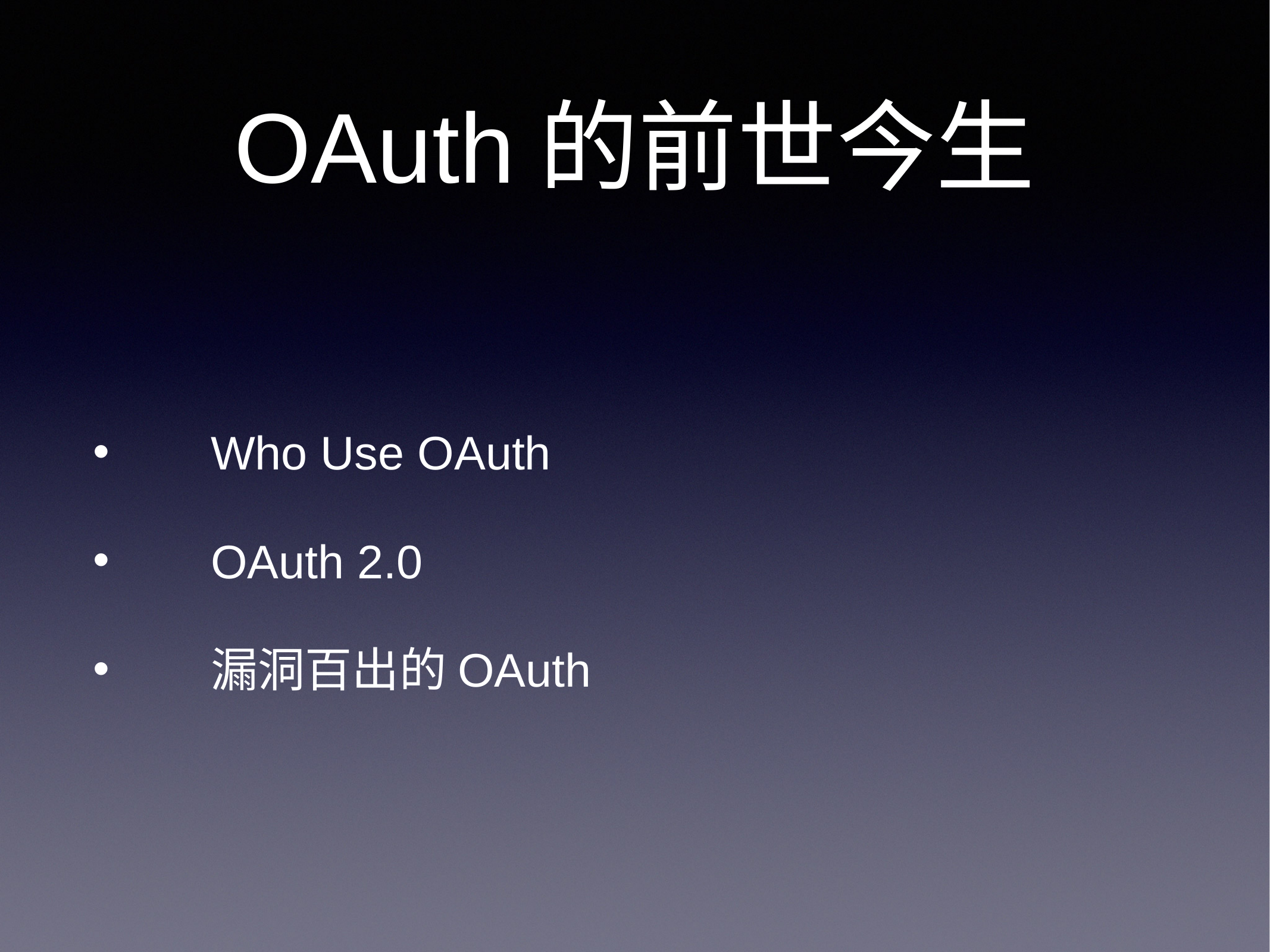

# OAuth的前世今生
Who Use OAuth
OAuth 2.0
漏洞百出的OAuth